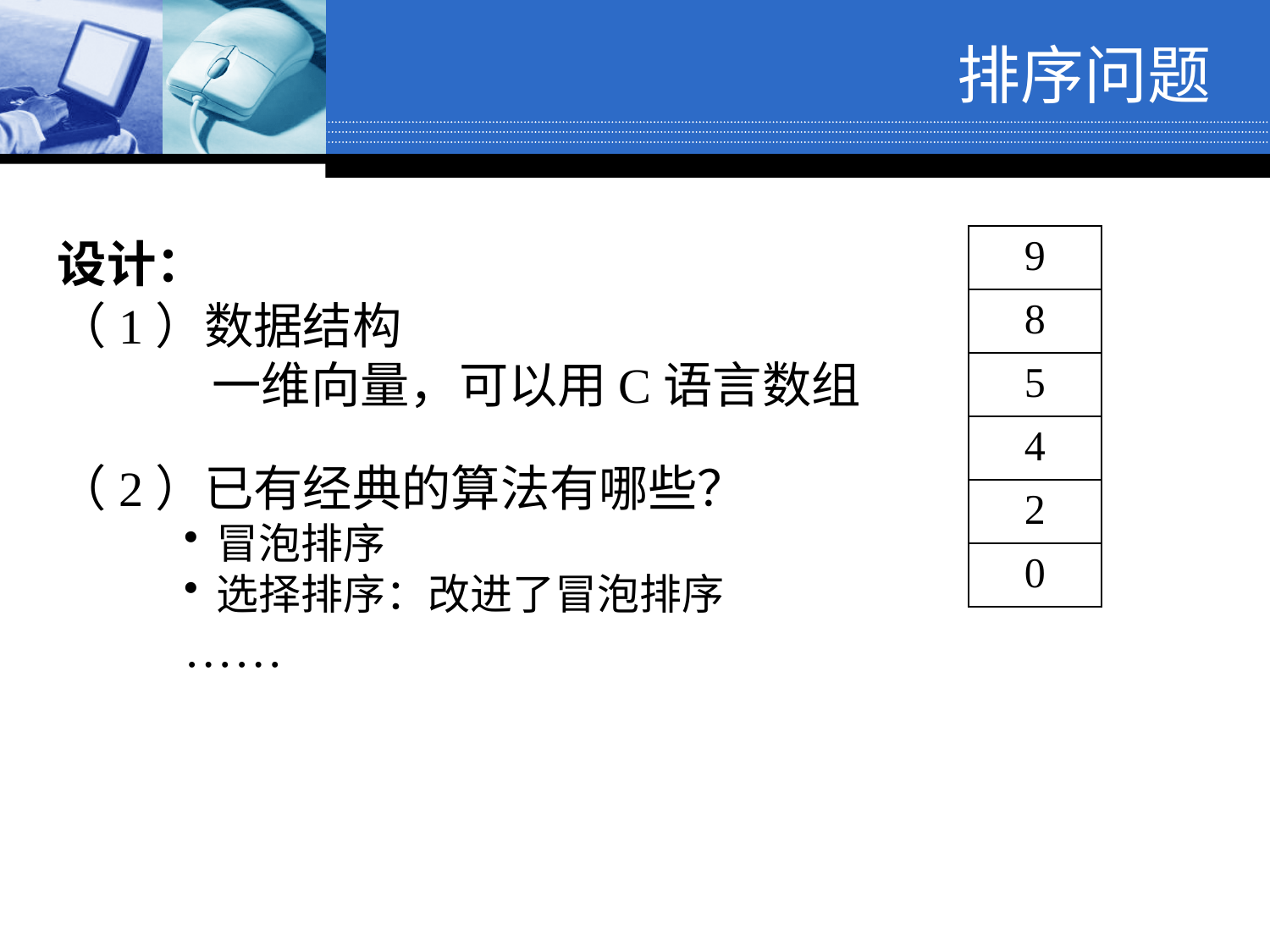

# 排序问题
| 9 |
| --- |
| 8 |
| 5 |
| 4 |
| 2 |
| 0 |
设计：
（1）数据结构
             一维向量，可以用C语言数组

（2）已有经典的算法有哪些？
冒泡排序
选择排序：改进了冒泡排序
……